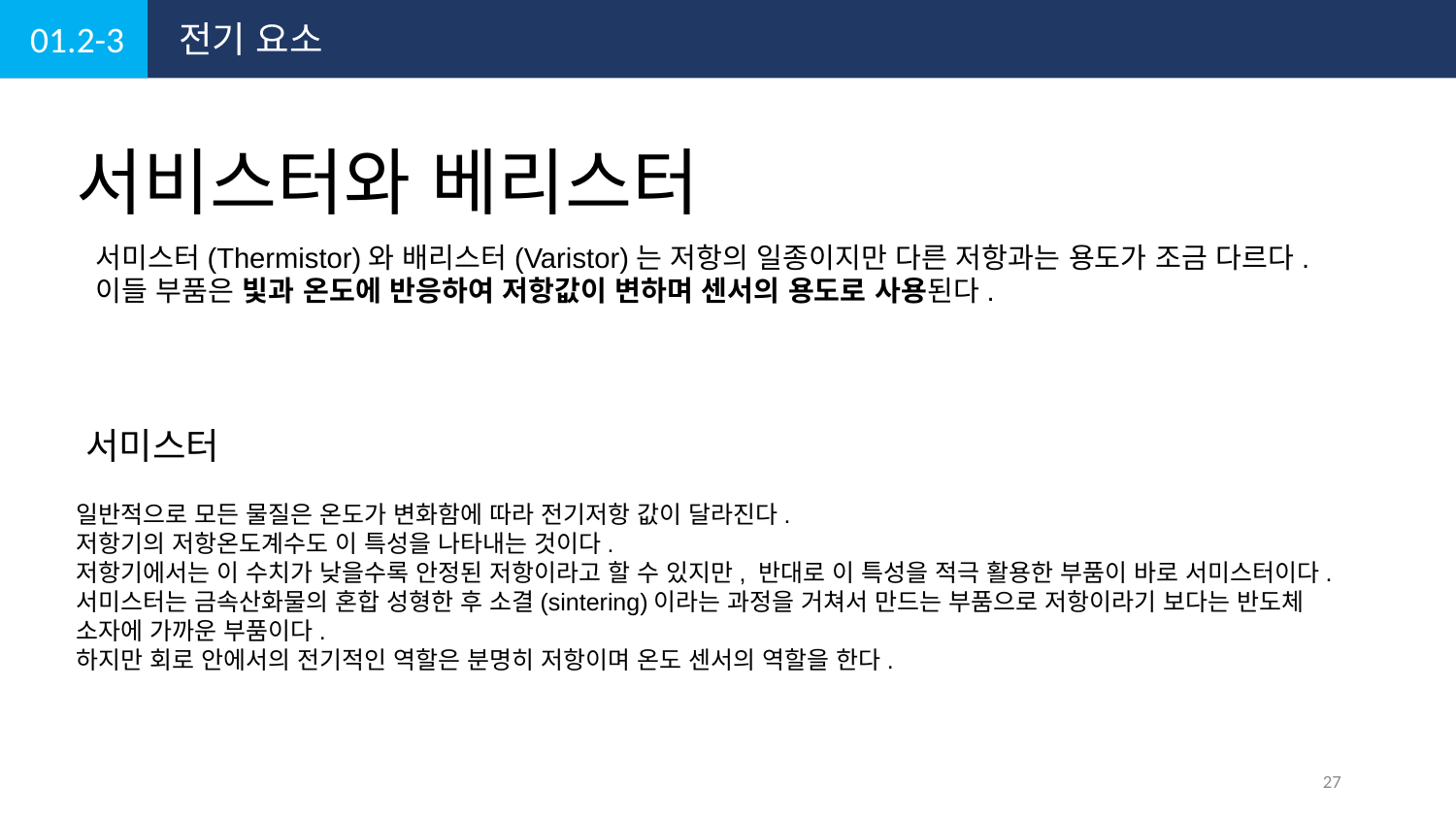

01.2-3
전기 요소
서비스터와 베리스터
서미스터(Thermistor)와 배리스터(Varistor)는 저항의 일종이지만 다른 저항과는 용도가 조금 다르다. 이들 부품은 빛과 온도에 반응하여 저항값이 변하며 센서의 용도로 사용된다.
서미스터
일반적으로 모든 물질은 온도가 변화함에 따라 전기저항 값이 달라진다.
저항기의 저항온도계수도 이 특성을 나타내는 것이다.
저항기에서는 이 수치가 낮을수록 안정된 저항이라고 할 수 있지만, 반대로 이 특성을 적극 활용한 부품이 바로 서미스터이다.
서미스터는 금속산화물의 혼합 성형한 후 소결(sintering)이라는 과정을 거쳐서 만드는 부품으로 저항이라기 보다는 반도체 소자에 가까운 부품이다.
하지만 회로 안에서의 전기적인 역할은 분명히 저항이며 온도 센서의 역할을 한다.
27